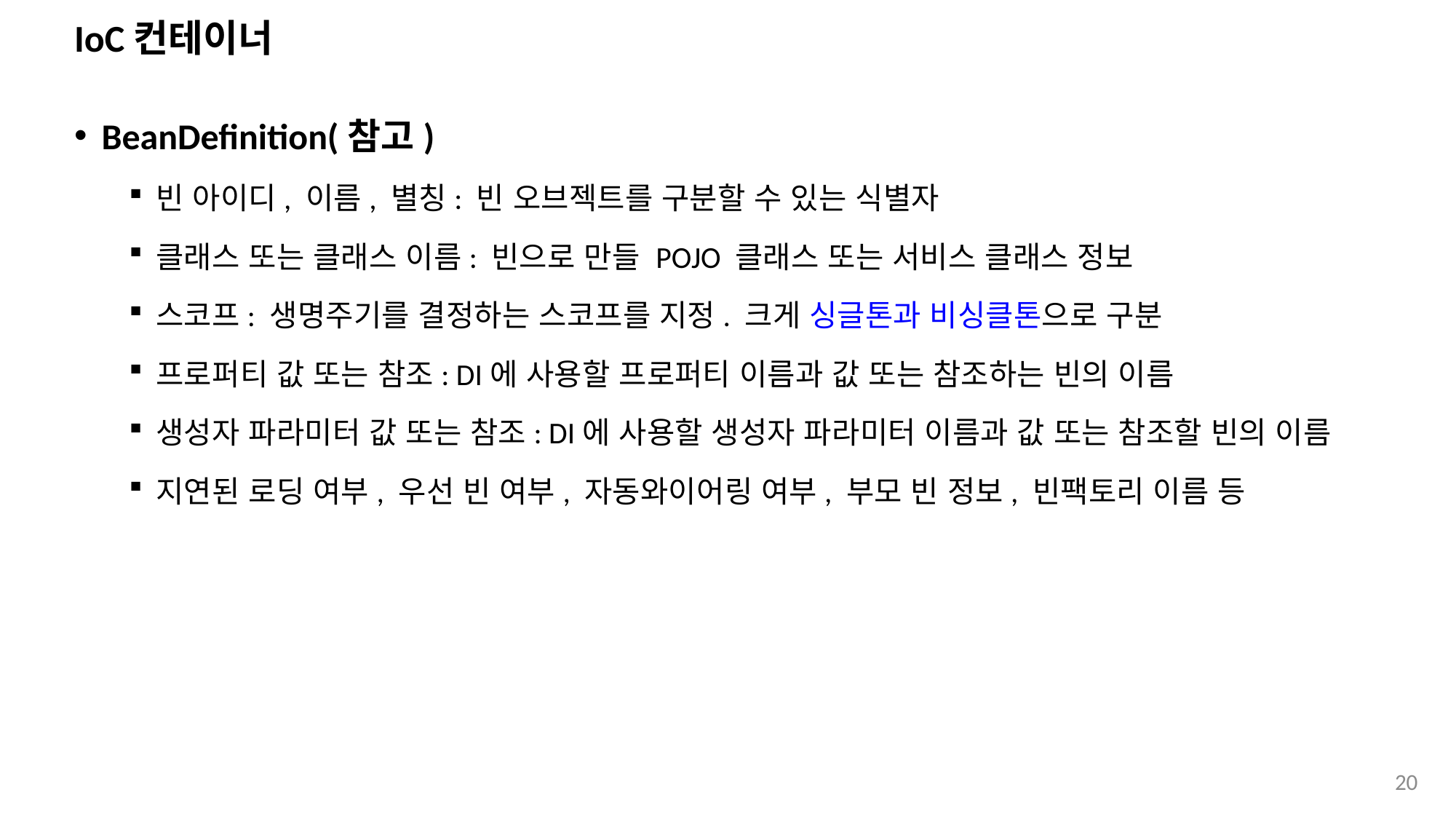

# IoC컨테이너
BeanDefinition(참고)
빈 아이디, 이름, 별칭: 빈 오브젝트를 구분할 수 있는 식별자
클래스 또는 클래스 이름: 빈으로 만들 POJO 클래스 또는 서비스 클래스 정보
스코프: 생명주기를 결정하는 스코프를 지정. 크게 싱글톤과 비싱클톤으로 구분
프로퍼티 값 또는 참조: DI에 사용할 프로퍼티 이름과 값 또는 참조하는 빈의 이름
생성자 파라미터 값 또는 참조: DI에 사용할 생성자 파라미터 이름과 값 또는 참조할 빈의 이름
지연된 로딩 여부, 우선 빈 여부, 자동와이어링 여부, 부모 빈 정보, 빈팩토리 이름 등
20